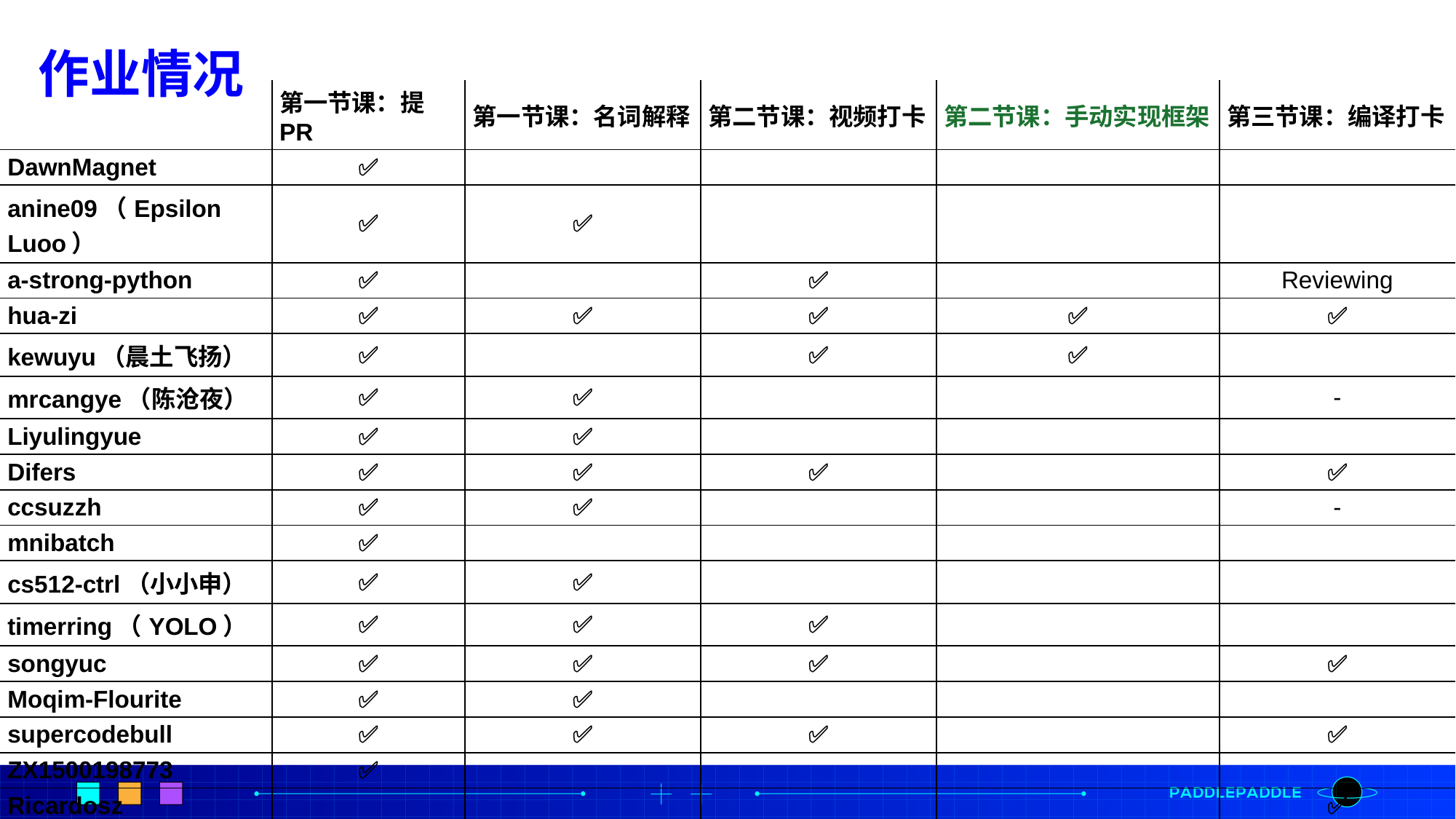

作业情况
|  | 第一节课：提PR | 第一节课：名词解释 | 第二节课：视频打卡 | 第二节课：手动实现框架 | 第三节课：编译打卡 |
| --- | --- | --- | --- | --- | --- |
| DawnMagnet | ✅ |  |  |  |  |
| anine09（Epsilon Luoo） | ✅ | ✅ |  |  |  |
| a-strong-python | ✅ |  | ✅ |  | Reviewing |
| hua-zi | ✅ | ✅ | ✅ | ✅ | ✅ |
| kewuyu（晨土飞扬） | ✅ |  | ✅ | ✅ |  |
| mrcangye（陈沧夜） | ✅ | ✅ |  |  | - |
| Liyulingyue | ✅ | ✅ |  |  |  |
| Difers | ✅ | ✅ | ✅ |  | ✅ |
| ccsuzzh | ✅ | ✅ |  |  | - |
| mnibatch | ✅ |  |  |  |  |
| cs512-ctrl（小小申） | ✅ | ✅ |  |  |  |
| timerring（YOLO） | ✅ | ✅ | ✅ |  |  |
| songyuc | ✅ | ✅ | ✅ |  | ✅ |
| Moqim-Flourite | ✅ | ✅ |  |  |  |
| supercodebull | ✅ | ✅ | ✅ |  | ✅ |
| ZX1500198773 | ✅ |  |  |  |  |
| Ricardosz |  |  |  |  | ✅ |